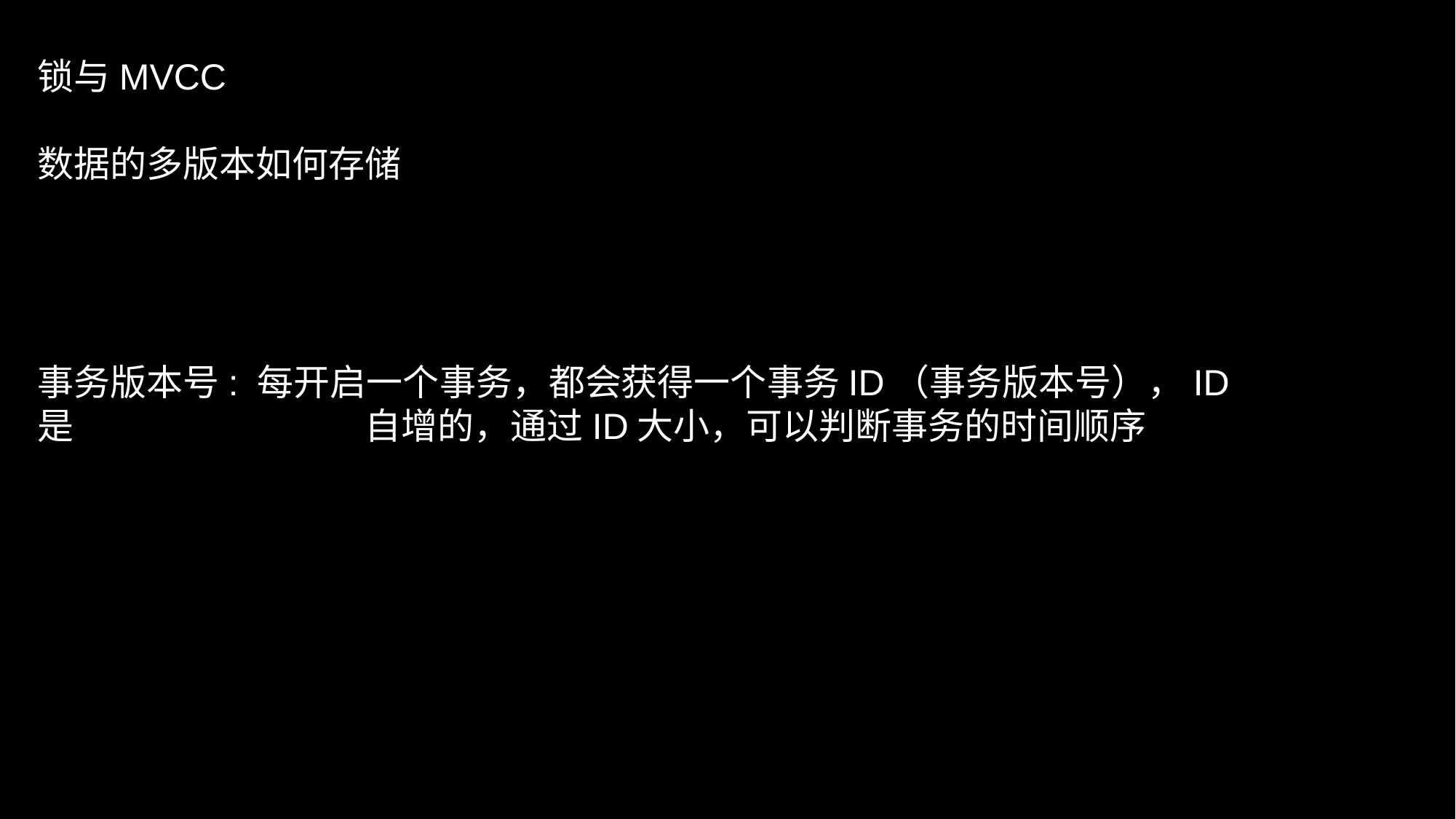

锁与MVCC

数据的多版本如何存储

事务版本号: 每开启一个事务，都会获得一个事务ID（事务版本号），ID是			自增的，通过ID大小，可以判断事务的时间顺序